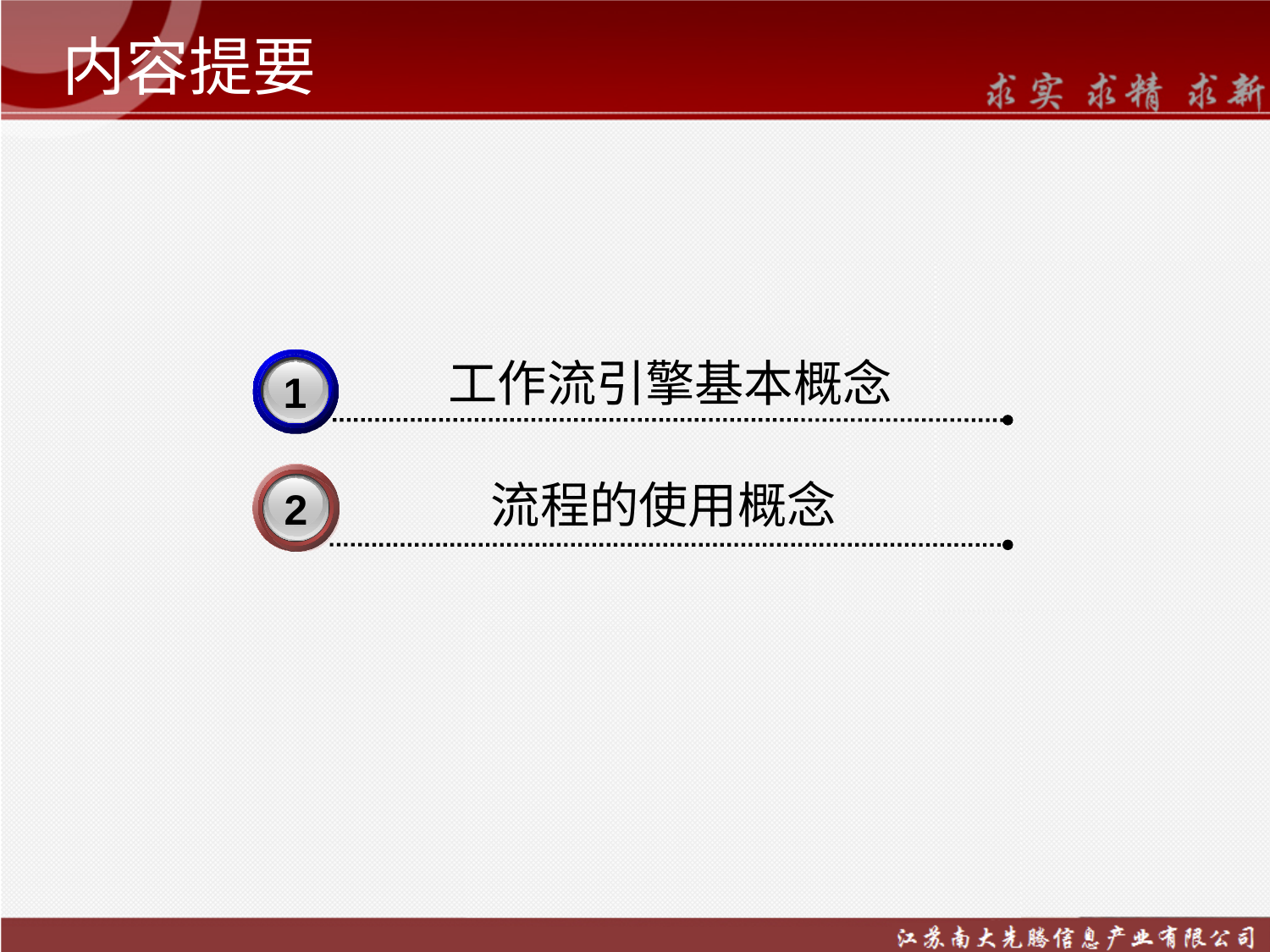

# 内容提要
工作流引擎基本概念

3

1

2
流程的使用概念